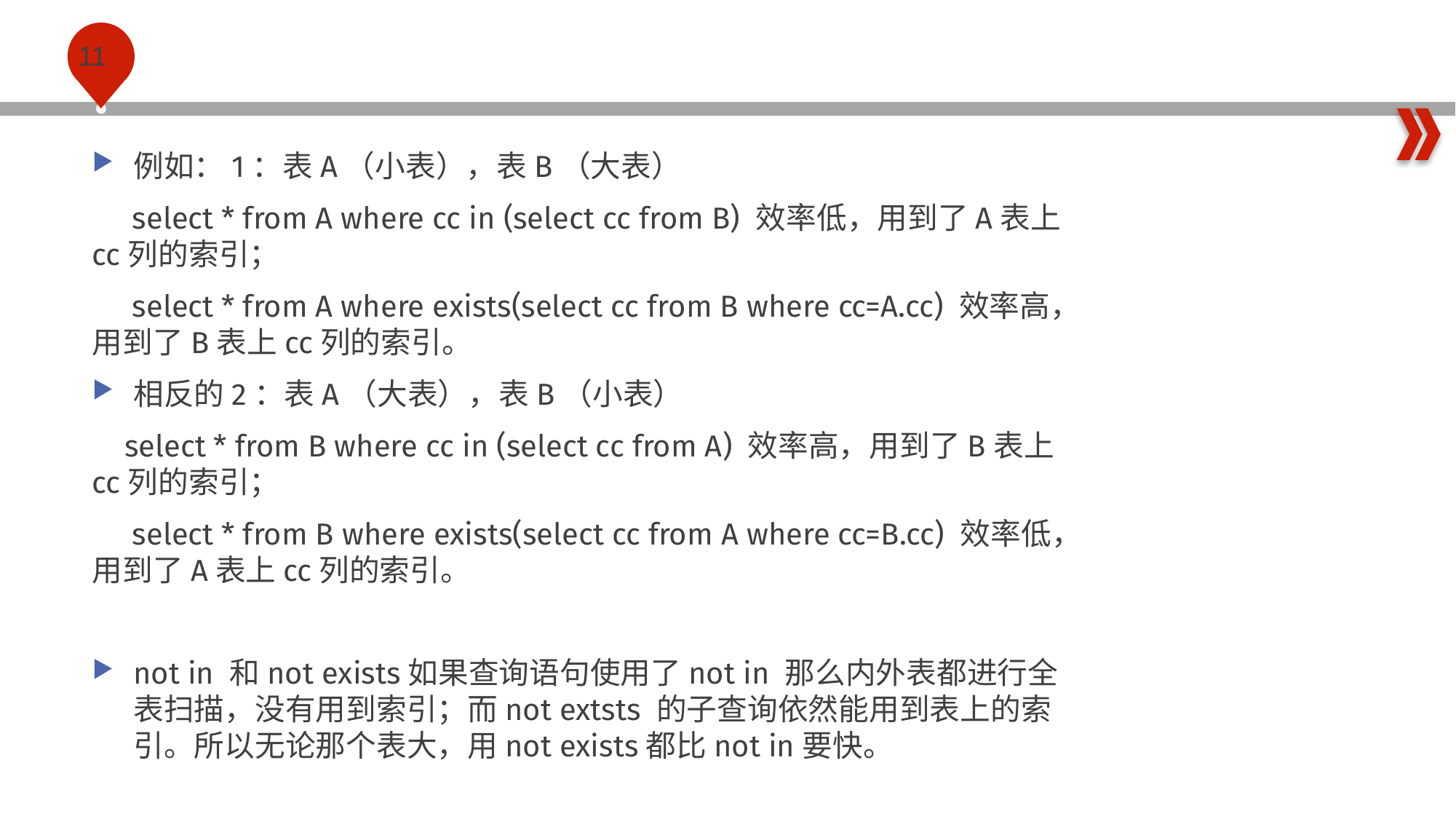

例如：1：表A（小表），表B（大表）
     select * from A where cc in (select cc from B) 效率低，用到了A表上cc列的索引；
     select * from A where exists(select cc from B where cc=A.cc) 效率高，用到了B表上cc列的索引。
相反的2：表A（大表），表B（小表）
    select * from B where cc in (select cc from A) 效率高，用到了B表上cc列的索引；
     select * from B where exists(select cc from A where cc=B.cc) 效率低，用到了A表上cc列的索引。

not in 和not exists如果查询语句使用了not in 那么内外表都进行全表扫描，没有用到索引；而not extsts 的子查询依然能用到表上的索引。所以无论那个表大，用not exists都比not in要快。